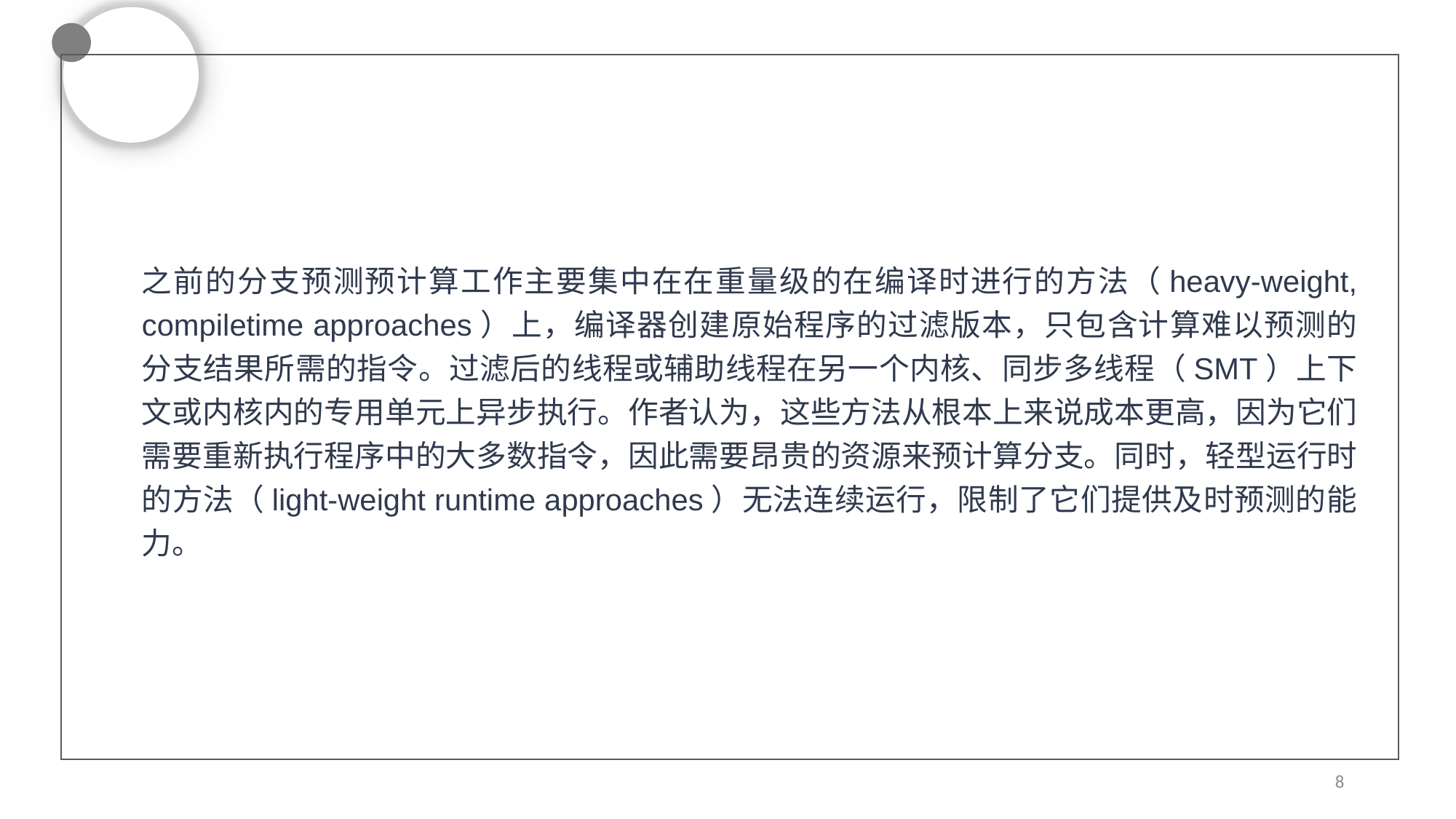

之前的分支预测预计算工作主要集中在在重量级的在编译时进行的方法（heavy-weight, compiletime approaches）上，编译器创建原始程序的过滤版本，只包含计算难以预测的分支结果所需的指令。过滤后的线程或辅助线程在另一个内核、同步多线程（SMT）上下文或内核内的专用单元上异步执行。作者认为，这些方法从根本上来说成本更高，因为它们需要重新执行程序中的大多数指令，因此需要昂贵的资源来预计算分支。同时，轻型运行时的方法（light-weight runtime approaches）无法连续运行，限制了它们提供及时预测的能力。
8